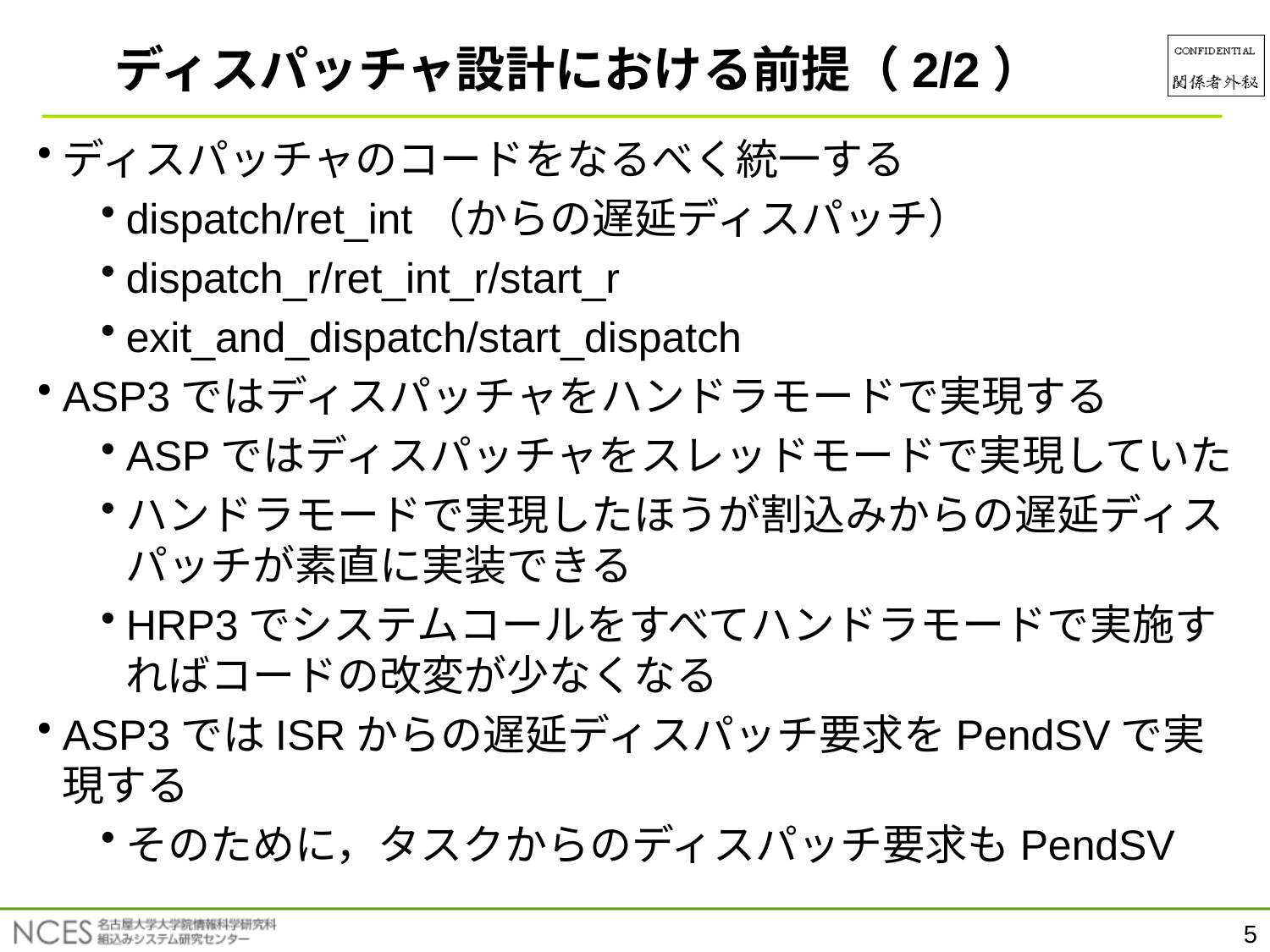

ディスパッチャ設計における前提（2/2）
ディスパッチャのコードをなるべく統一する
dispatch/ret_int（からの遅延ディスパッチ）
dispatch_r/ret_int_r/start_r
exit_and_dispatch/start_dispatch
ASP3ではディスパッチャをハンドラモードで実現する
ASPではディスパッチャをスレッドモードで実現していた
ハンドラモードで実現したほうが割込みからの遅延ディスパッチが素直に実装できる
HRP3でシステムコールをすべてハンドラモードで実施すればコードの改変が少なくなる
ASP3ではISRからの遅延ディスパッチ要求をPendSVで実現する
そのために，タスクからのディスパッチ要求もPendSV
5